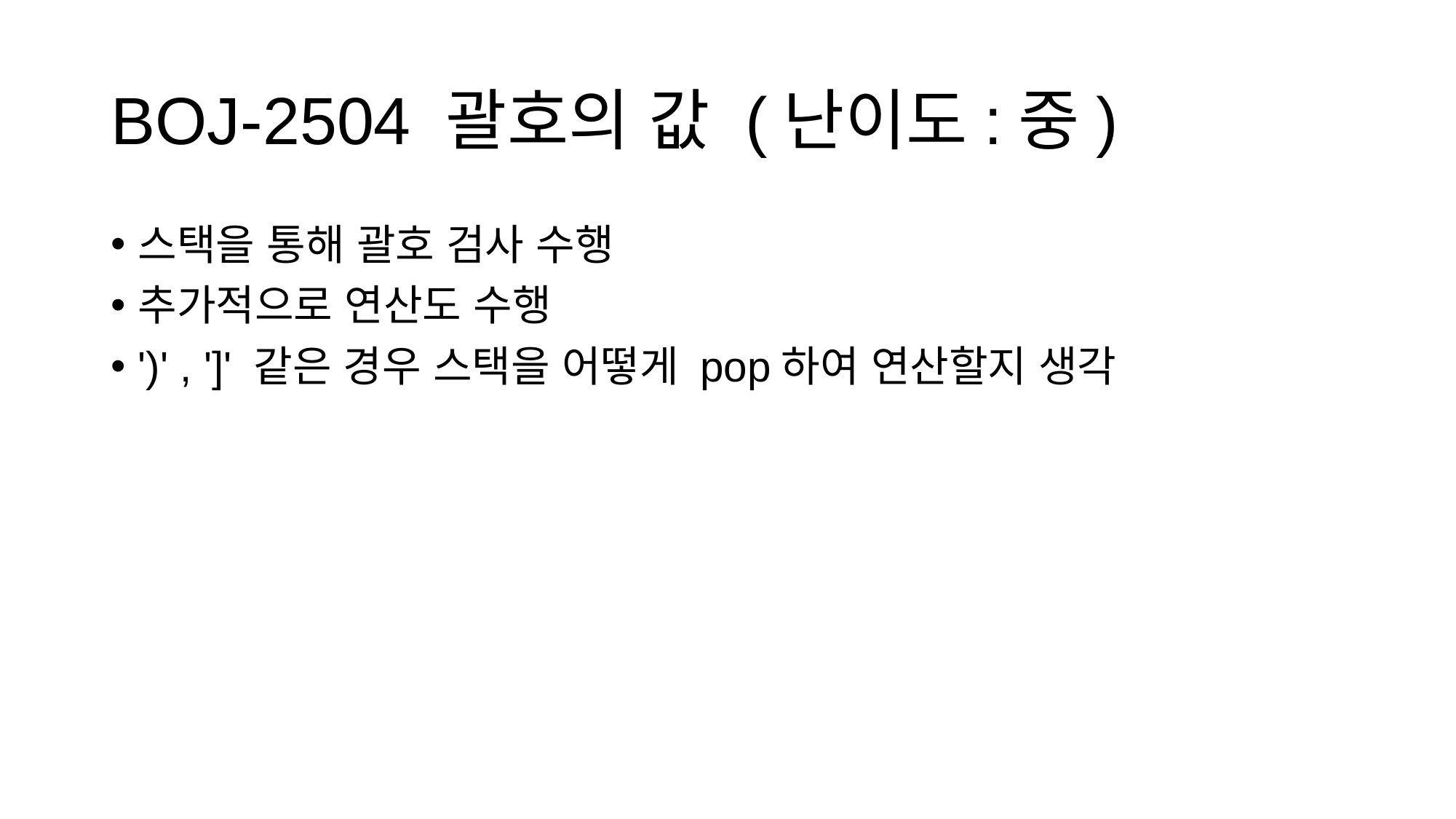

# BOJ-2504 괄호의 값 (난이도:중)
스택을 통해 괄호 검사 수행
추가적으로 연산도 수행
')' , ']' 같은 경우 스택을 어떻게 pop하여 연산할지 생각